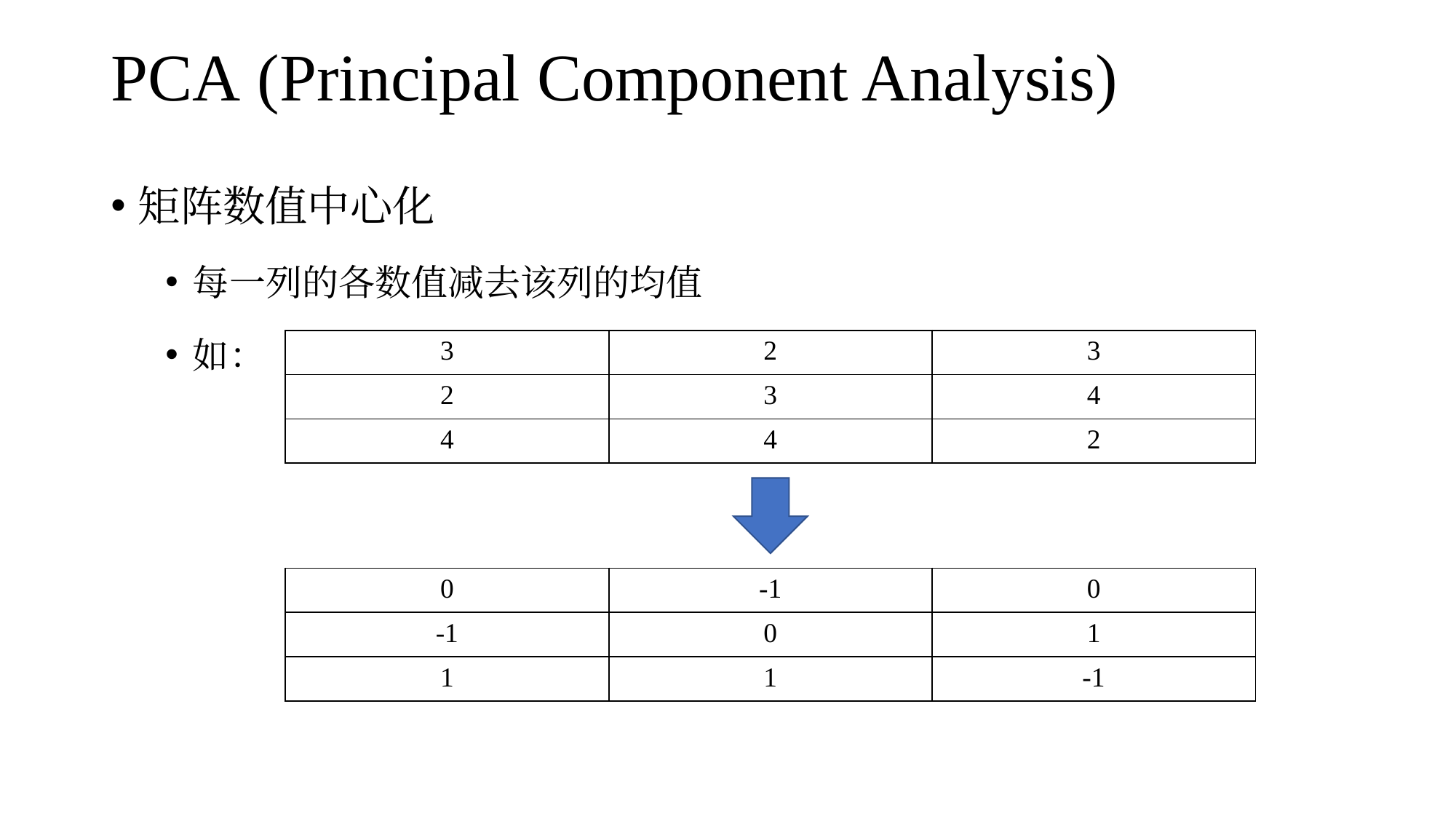

# PCA (Principal Component Analysis)
矩阵数值中心化
每一列的各数值减去该列的均值
如：
| 3 | 2 | 3 |
| --- | --- | --- |
| 2 | 3 | 4 |
| 4 | 4 | 2 |

| 0 | -1 | 0 |
| --- | --- | --- |
| -1 | 0 | 1 |
| 1 | 1 | -1 |